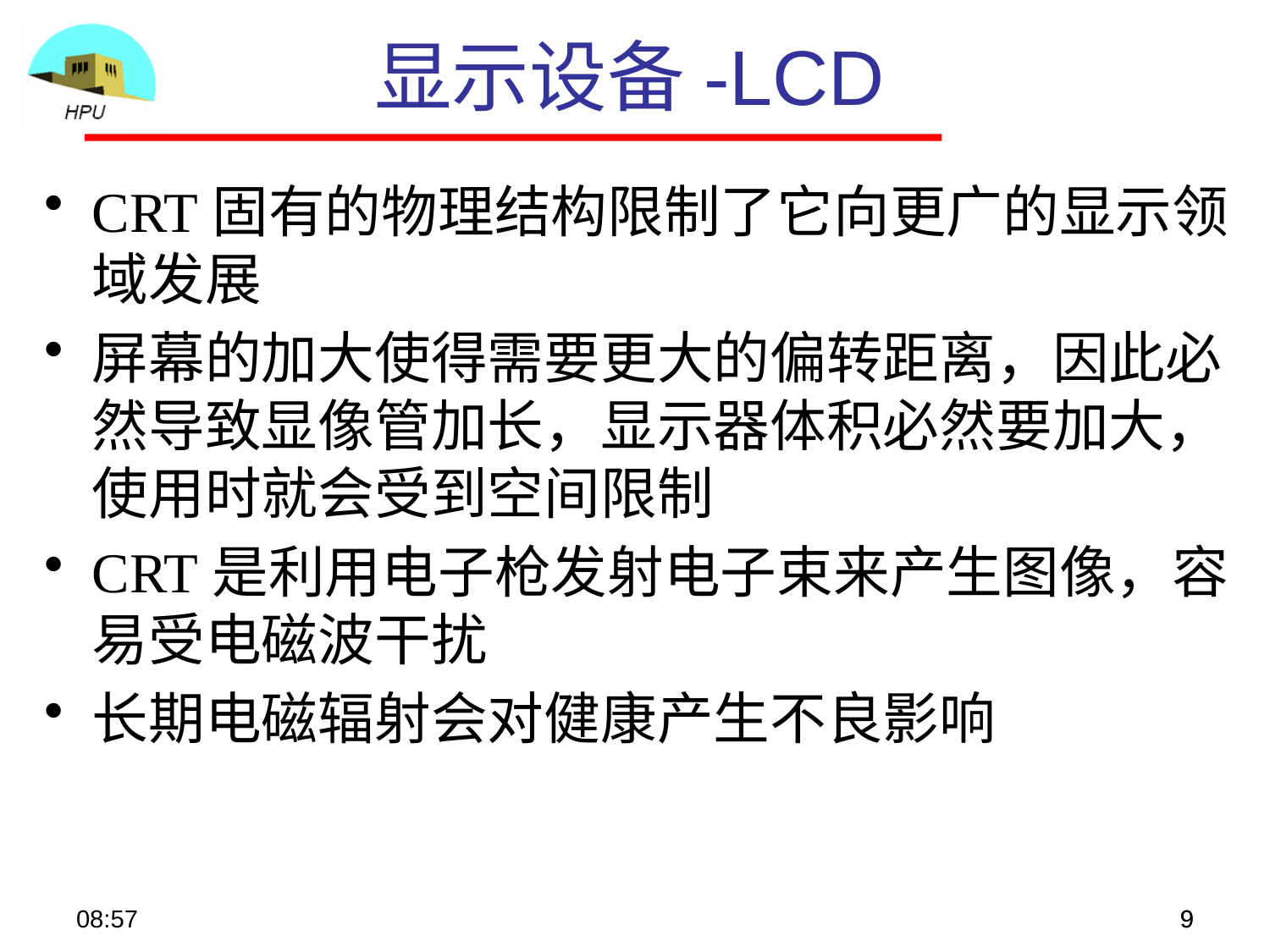

显示设备-LCD
CRT固有的物理结构限制了它向更广的显示领域发展
屏幕的加大使得需要更大的偏转距离，因此必然导致显像管加长，显示器体积必然要加大，使用时就会受到空间限制
CRT是利用电子枪发射电子束来产生图像，容易受电磁波干扰
长期电磁辐射会对健康产生不良影响

08:57
9
9